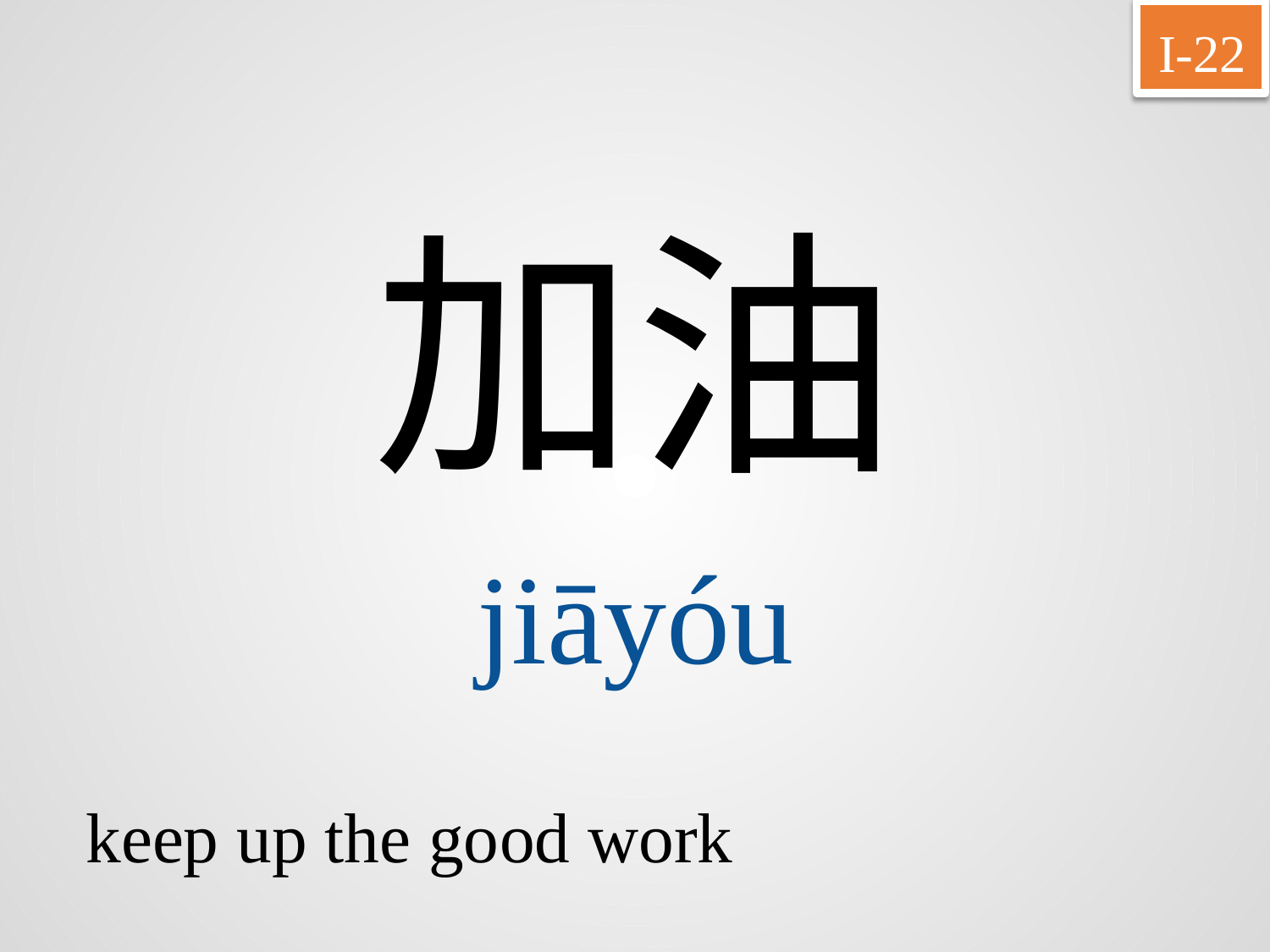

I-22

加油
jiāyóu
keep up the good work